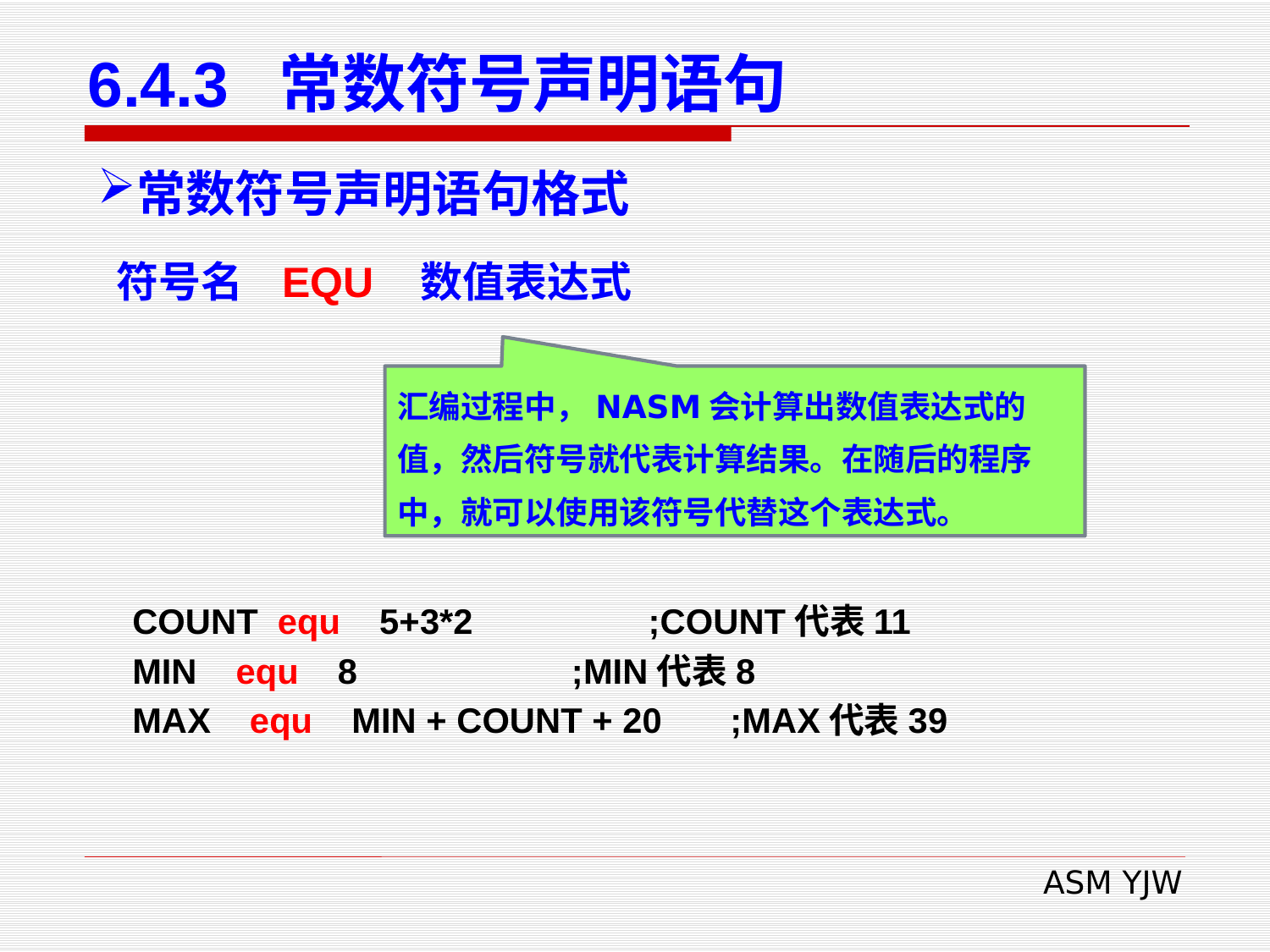

# 6.4.3  常数符号声明语句
常数符号声明语句格式

 符号名   EQU   数值表达式
汇编过程中，NASM会计算出数值表达式的值，然后符号就代表计算结果。在随后的程序中，就可以使用该符号代替这个表达式。
COUNT  equ    5+3*2                  ;COUNT代表11
MIN    equ    8                      ;MIN代表8
MAX    equ    MIN + COUNT + 20       ;MAX代表39